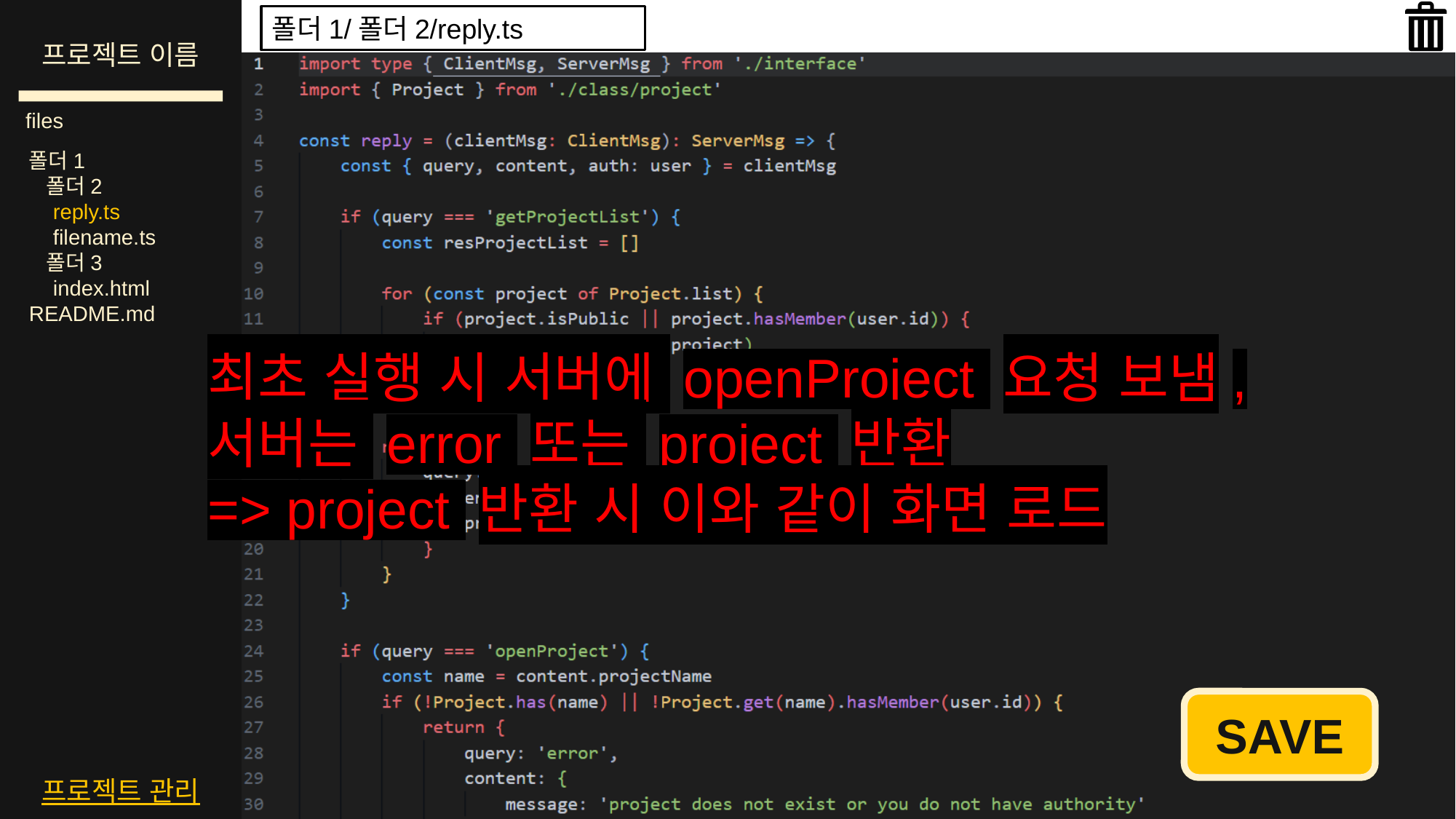

최초 실행 시 서버에 openProject 요청 보냄,
서버는 error 또는 project 반환
=> project 반환 시 이와 같이 화면 로드